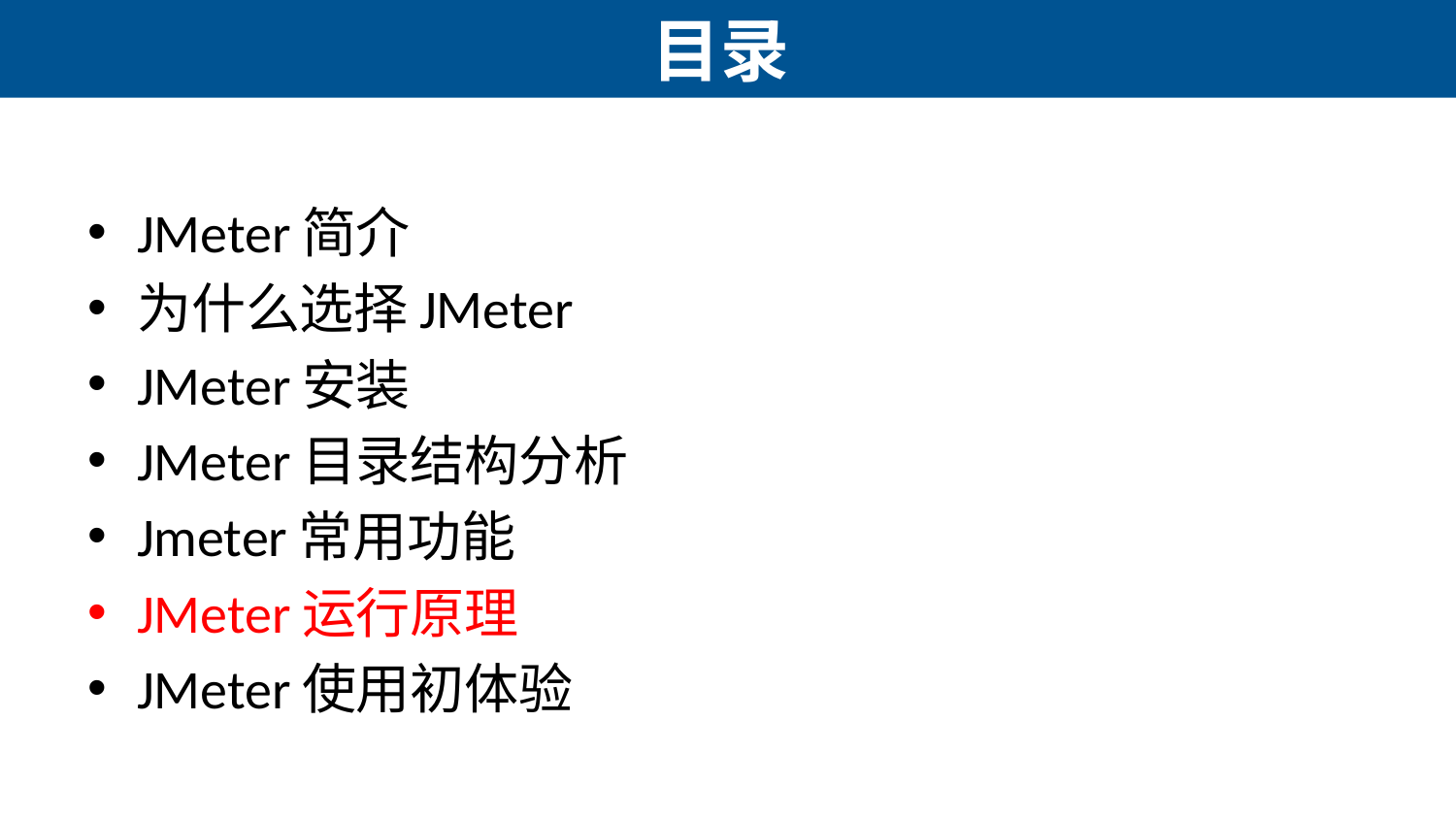

# 目录
JMeter简介
为什么选择JMeter
JMeter安装
JMeter目录结构分析
Jmeter常用功能
JMeter运行原理
JMeter使用初体验